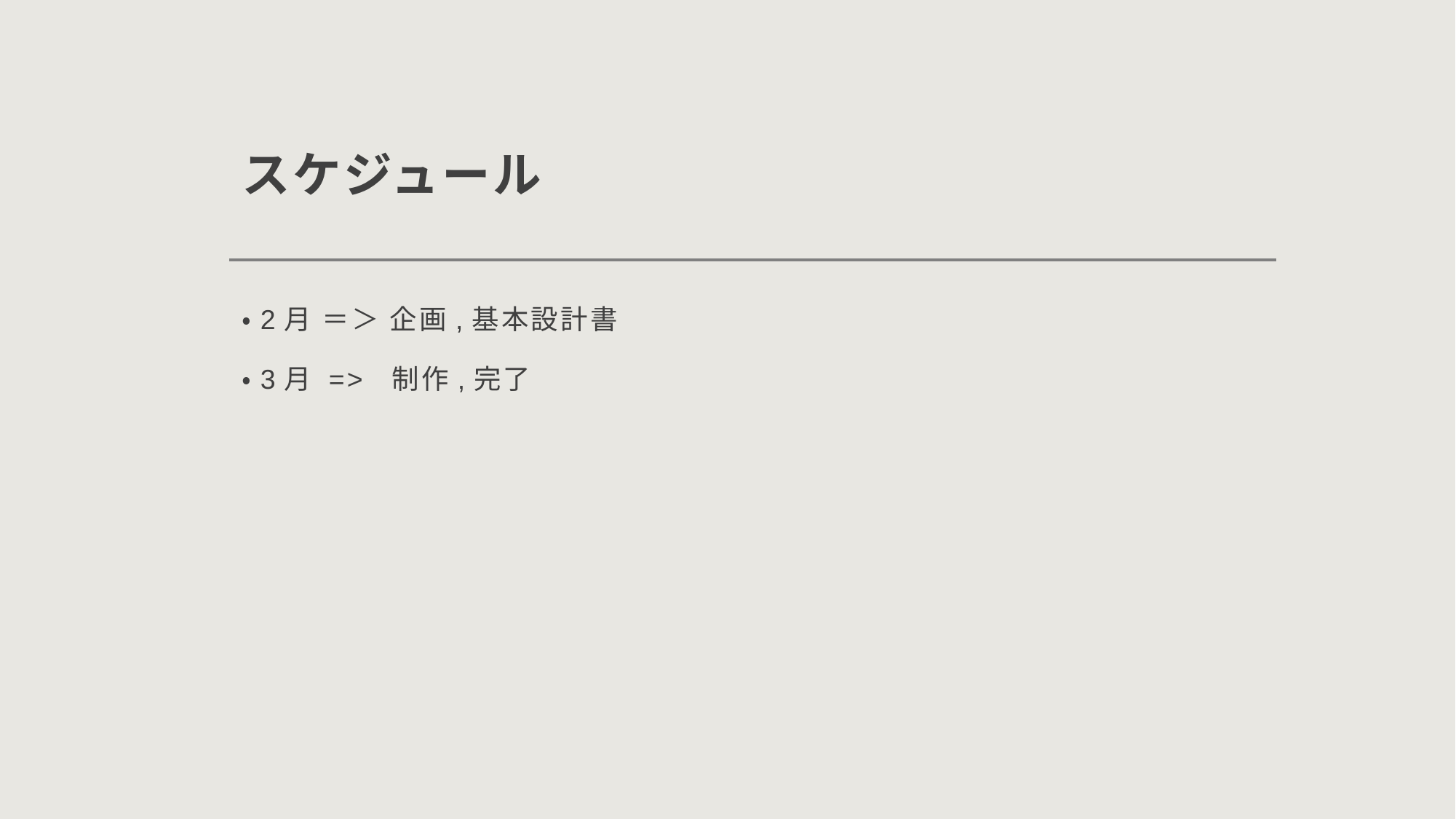

# スケジュール
・2月 ＝＞ 企画,基本設計書
・3月 =>  制作,完了